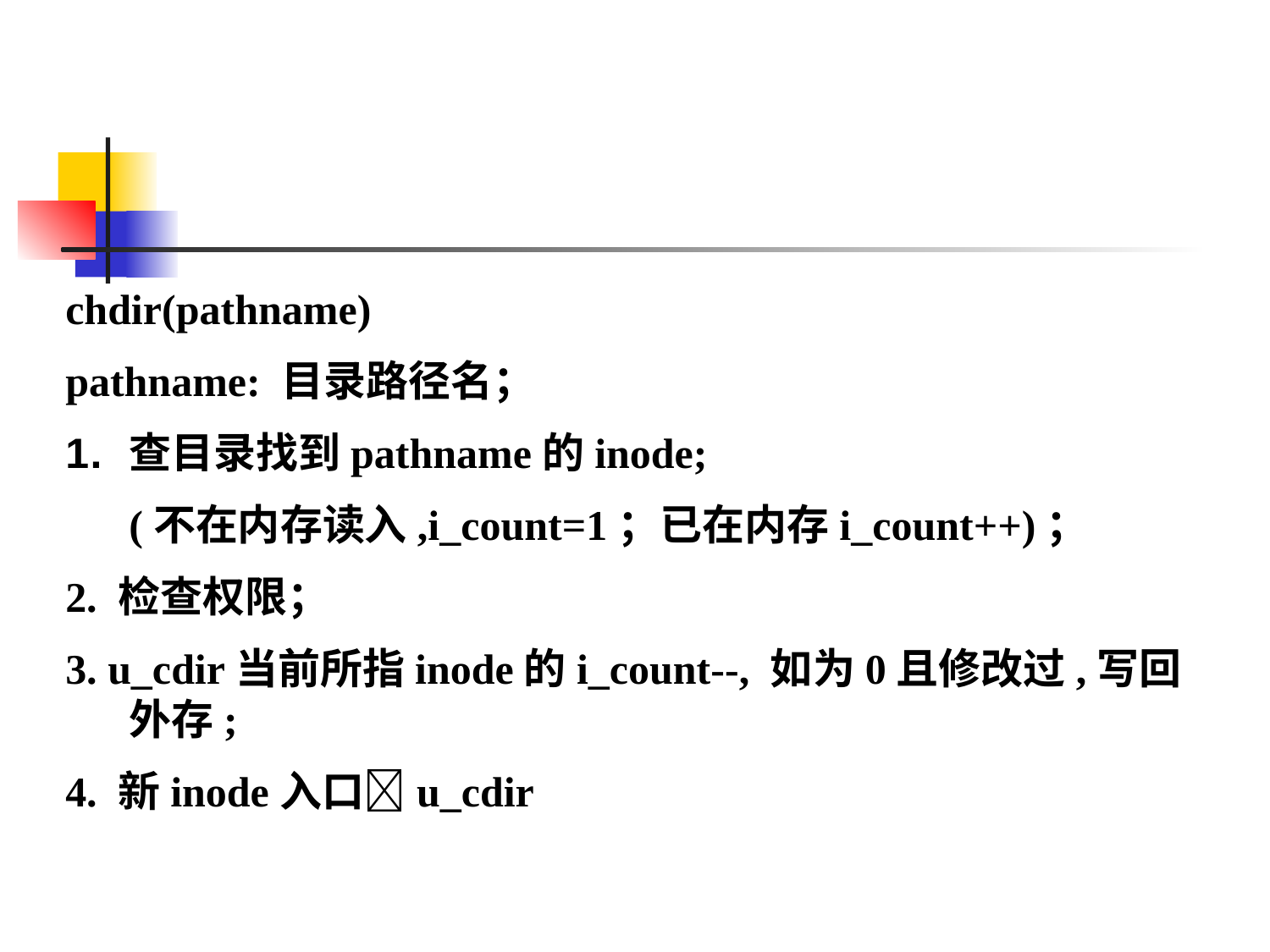

chdir(pathname)
pathname: 目录路径名；
查目录找到pathname的inode;
(不在内存读入,i_count=1；已在内存i_count++)；
2. 检查权限；
3. u_cdir当前所指inode的i_count--, 如为0且修改过,写回外存;
4. 新inode入口⇒u_cdir